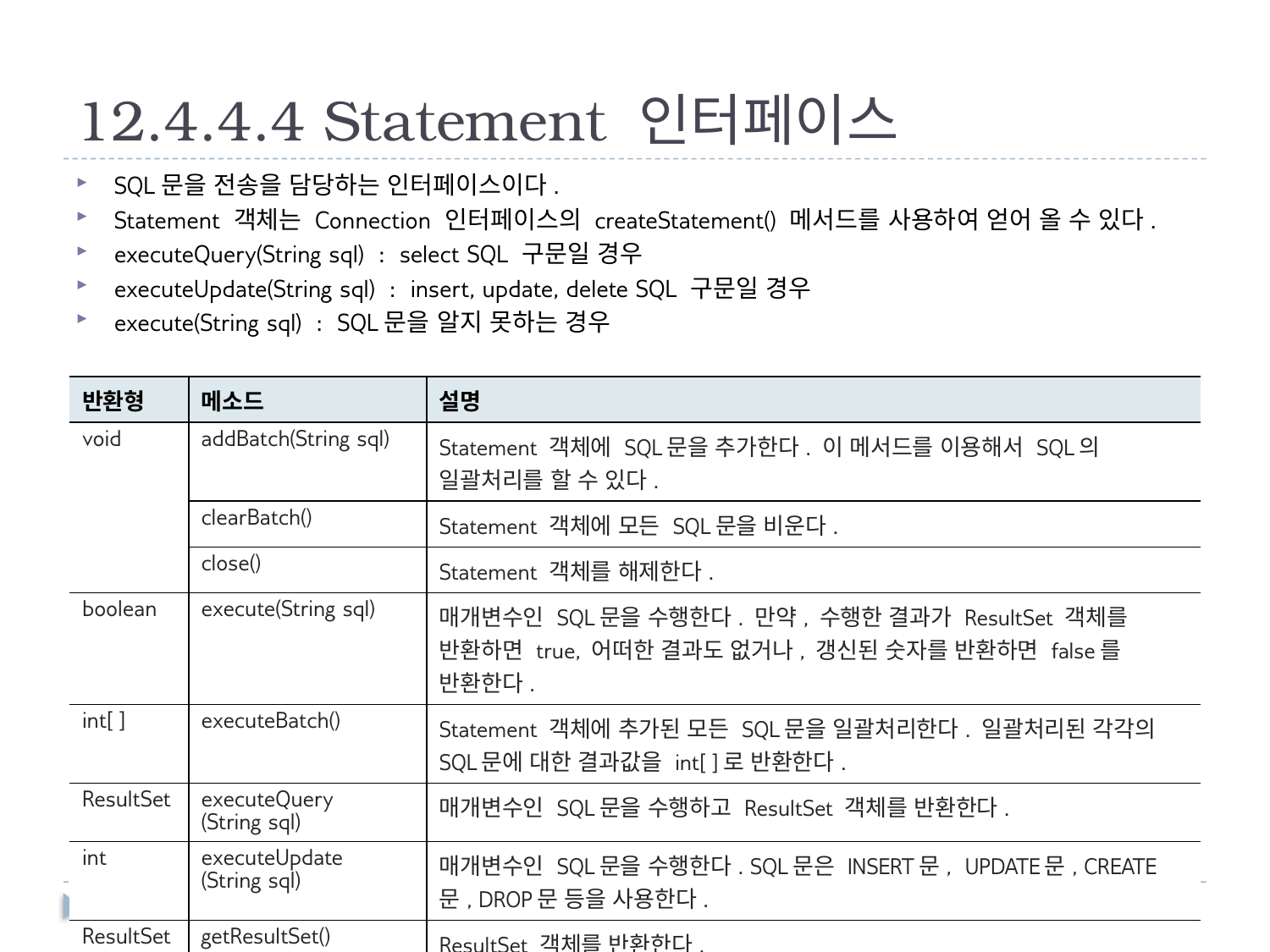

# 12.4.4.4 Statement 인터페이스
SQL문을 전송을 담당하는 인터페이스이다.
Statement 객체는 Connection 인터페이스의 createStatement() 메서드를 사용하여 얻어 올 수 있다.
executeQuery(String sql)  :  select SQL 구문일 경우
executeUpdate(String sql)  :  insert, update, delete SQL 구문일 경우
execute(String sql)  :  SQL문을 알지 못하는 경우
| 반환형 | 메소드 | 설명 |
| --- | --- | --- |
| void | addBatch(String sql) | Statement 객체에 SQL문을 추가한다. 이 메서드를 이용해서 SQL의 일괄처리를 할 수 있다. |
|  | clearBatch() | Statement 객체에 모든 SQL문을 비운다. |
|  | close() | Statement 객체를 해제한다. |
| boolean | execute(String sql) | 매개변수인 SQL문을 수행한다. 만약, 수행한 결과가 ResultSet 객체를 반환하면 true, 어떠한 결과도 없거나, 갱신된 숫자를 반환하면 false를 반환한다. |
| int[ ] | executeBatch() | Statement 객체에 추가된 모든 SQL문을 일괄처리한다. 일괄처리된 각각의 SQL문에 대한 결과값을 int[ ]로 반환한다. |
| ResultSet | executeQuery (String sql) | 매개변수인 SQL문을 수행하고 ResultSet 객체를 반환한다. |
| int | executeUpdate (String sql) | 매개변수인 SQL문을 수행한다. SQL문은 INSERT문, UPDATE문, CREATE문, DROP문 등을 사용한다. |
| ResultSet | getResultSet() | ResultSet 객체를 반환한다. |